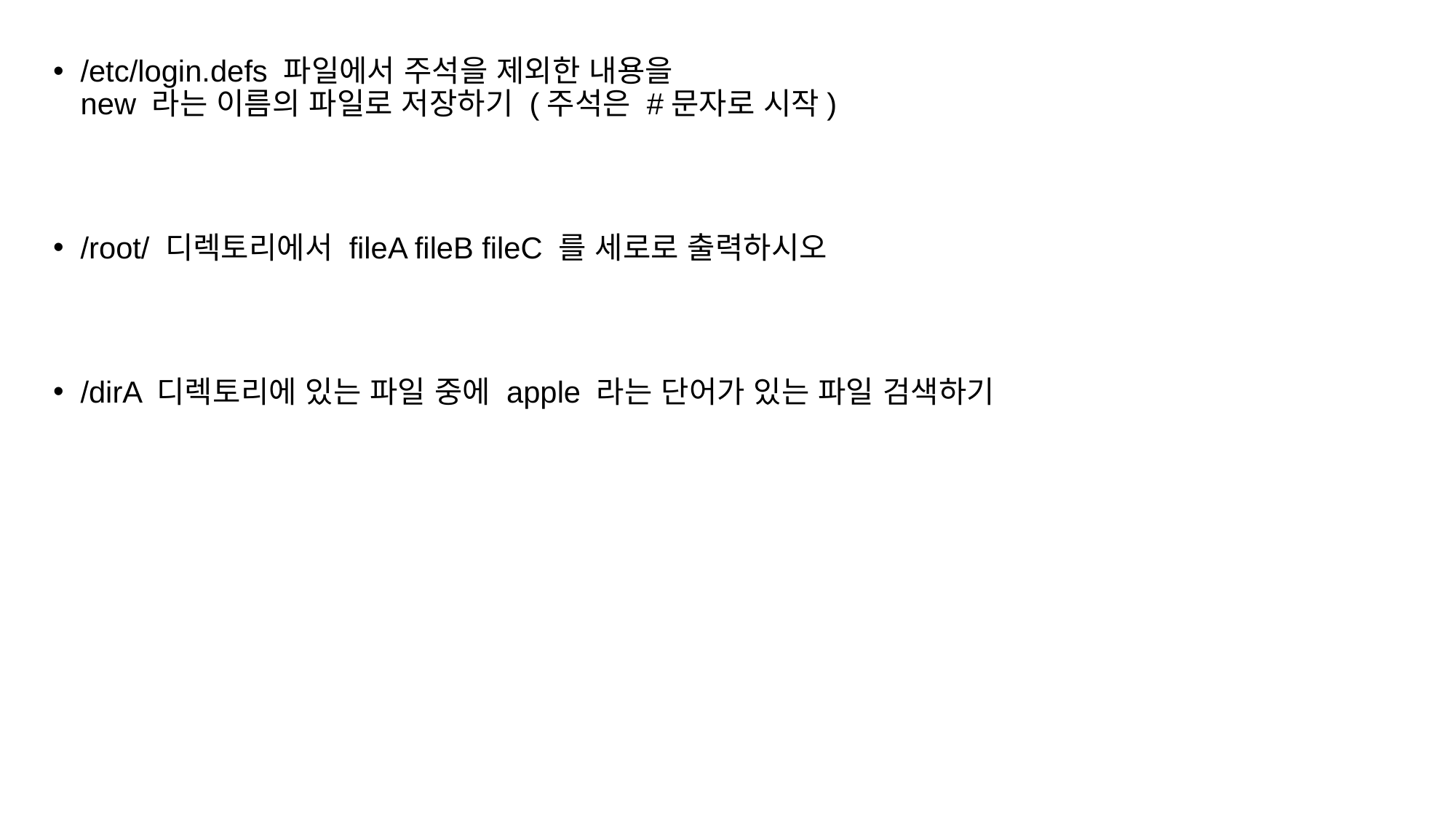

/etc/login.defs 파일에서 주석을 제외한 내용을
new 라는 이름의 파일로 저장하기 (주석은 #문자로 시작)

/root/ 디렉토리에서 fileA fileB fileC 를 세로로 출력하시오

/dirA 디렉토리에 있는 파일 중에 apple 라는 단어가 있는 파일 검색하기